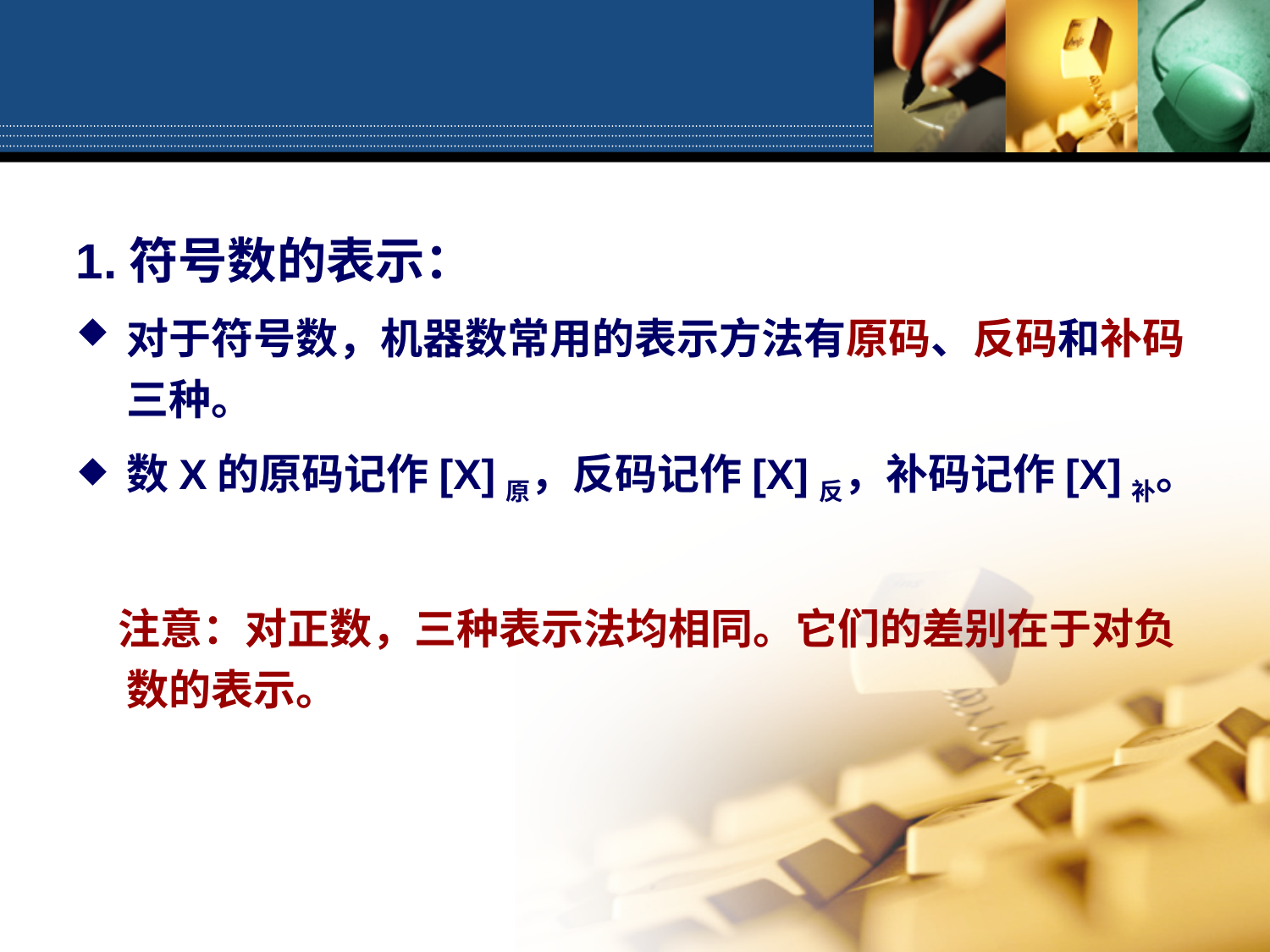

1.符号数的表示：
对于符号数，机器数常用的表示方法有原码、反码和补码三种。
数X的原码记作[X]原，反码记作[X]反，补码记作[X]补。

　注意：对正数，三种表示法均相同。它们的差别在于对负数的表示。